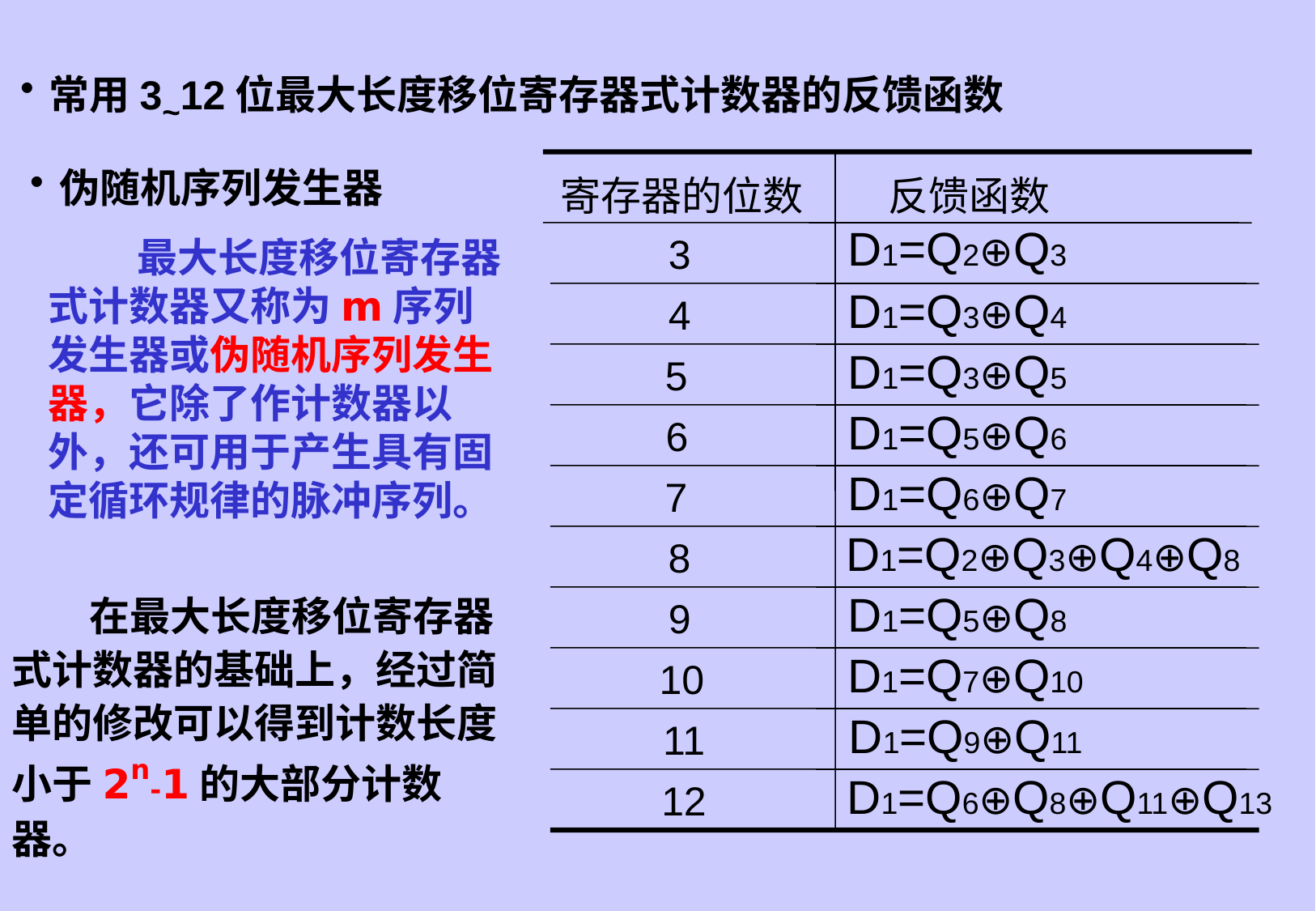

常用3~12位最大长度移位寄存器式计数器的反馈函数

寄存器的位数
反馈函数
D1=Q2⊕Q3

3
D1=Q3⊕Q4

4
D1=Q3⊕Q5

5
D1=Q5⊕Q6

6
D1=Q6⊕Q7

7
D1=Q2⊕Q3⊕Q4⊕Q8

8
D1=Q5⊕Q8

9
D1=Q7⊕Q10

10
D1=Q9⊕Q11

11
D1=Q6⊕Q8⊕Q11⊕Q13

12

伪随机序列发生器
最大长度移位寄存器式计数器又称为m序列发生器或伪随机序列发生器，它除了作计数器以外，还可用于产生具有固定循环规律的脉冲序列。
在最大长度移位寄存器式计数器的基础上，经过简单的修改可以得到计数长度小于2n-1的大部分计数器。